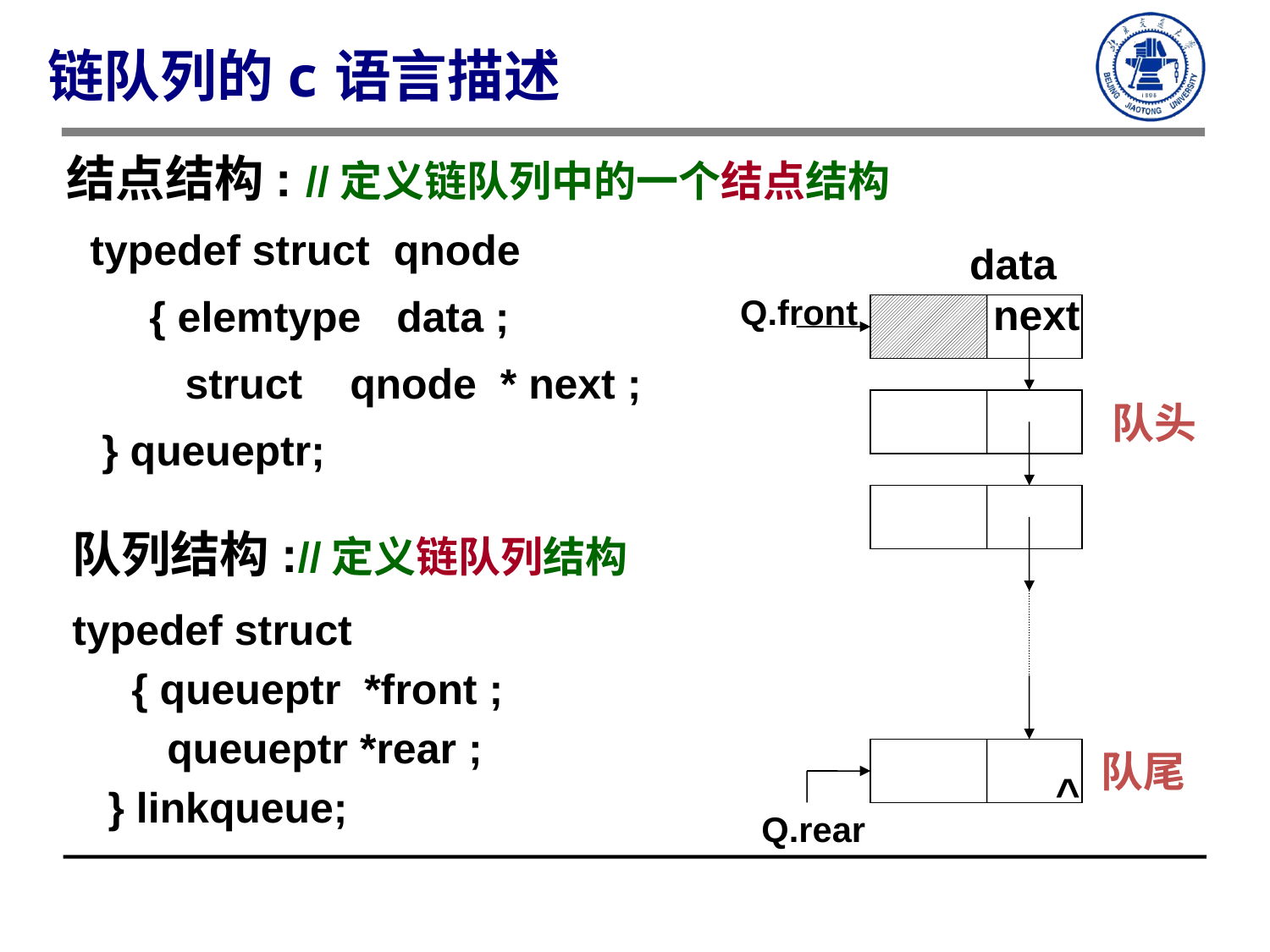

链队列的c语言描述
结点结构: //定义链队列中的一个结点结构
  typedef struct  qnode
       { elemtype   data ;
          struct    qnode  * next ;
   } queueptr;
data   next
Q.front

队头

队尾
^

Q.rear
队列结构://定义链队列结构
typedef struct
     { queueptr  *front ;
        queueptr *rear ;
   } linkqueue;